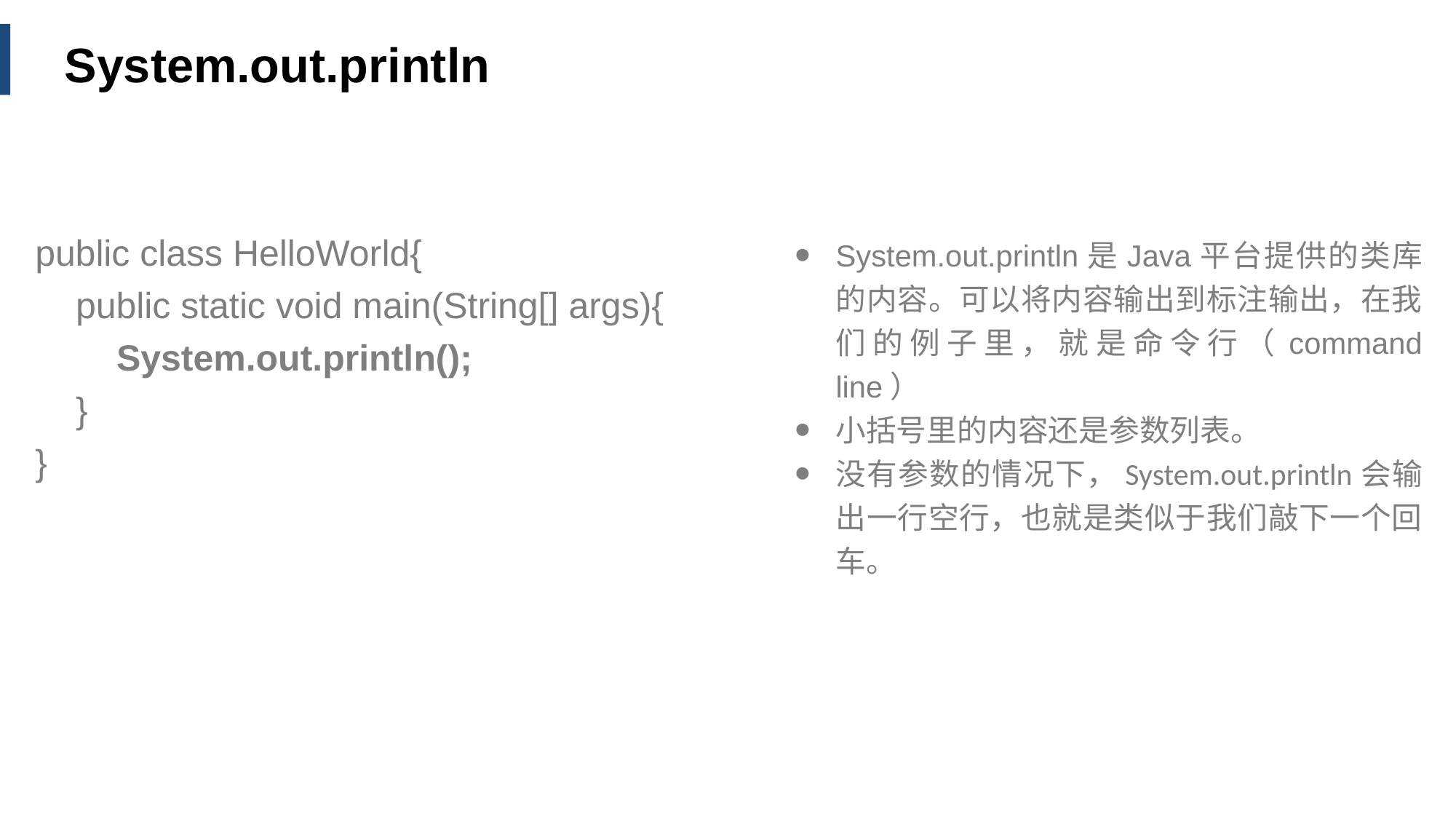

System.out.println
public class HelloWorld{
    public static void main(String[] args){
        System.out.println();
    }
}
System.out.println是Java平台提供的类库的内容。可以将内容输出到标注输出，在我们的例子里，就是命令行（command line）
小括号里的内容还是参数列表。
没有参数的情况下，System.out.println会输出一行空行，也就是类似于我们敲下一个回车。